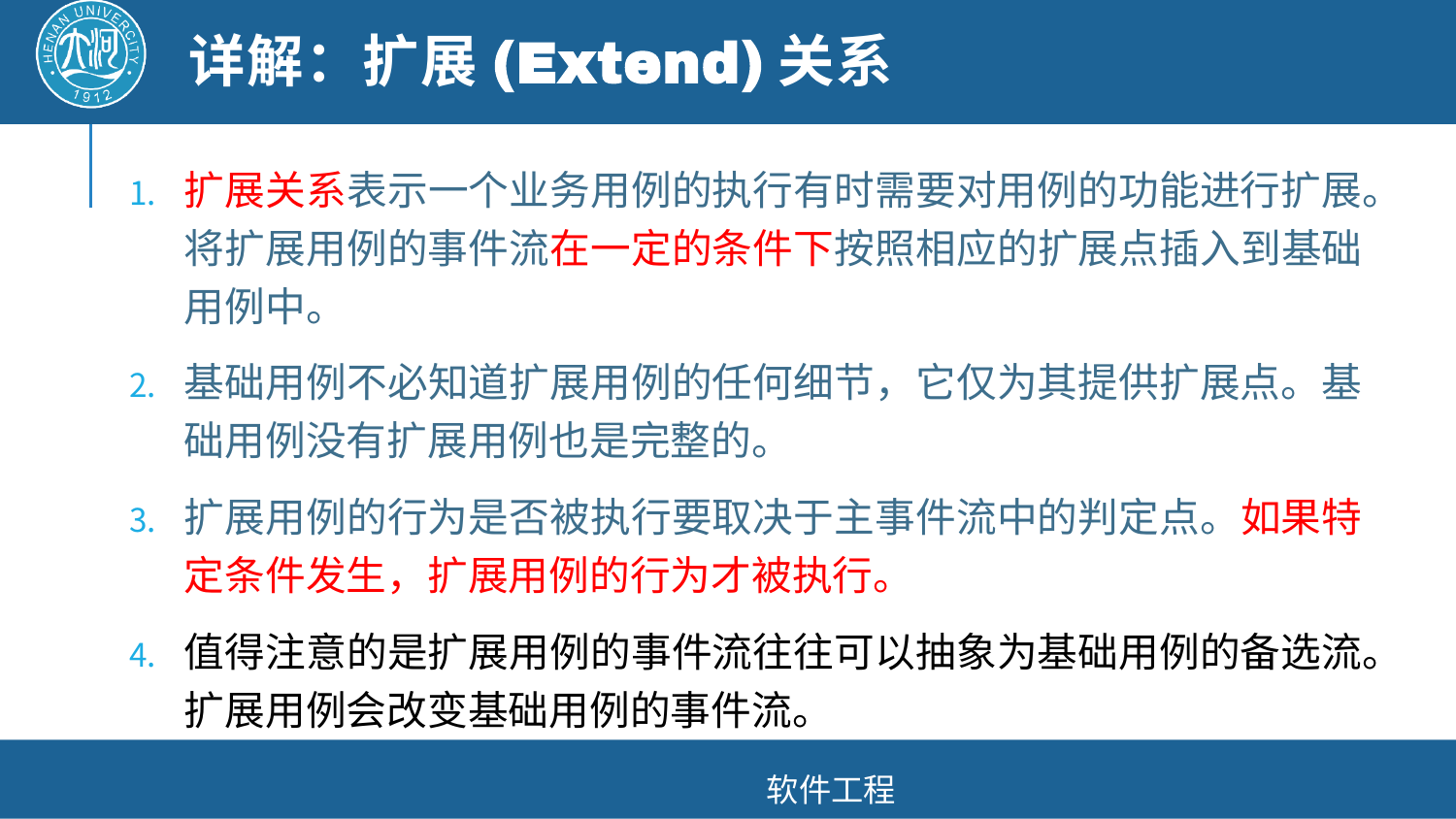

# 详解：扩展(Extend)关系
扩展关系表示一个业务用例的执行有时需要对用例的功能进行扩展。将扩展用例的事件流在一定的条件下按照相应的扩展点插入到基础用例中。
基础用例不必知道扩展用例的任何细节，它仅为其提供扩展点。基础用例没有扩展用例也是完整的。
扩展用例的行为是否被执行要取决于主事件流中的判定点。如果特定条件发生，扩展用例的行为才被执行。
值得注意的是扩展用例的事件流往往可以抽象为基础用例的备选流。扩展用例会改变基础用例的事件流。

软件工程
16